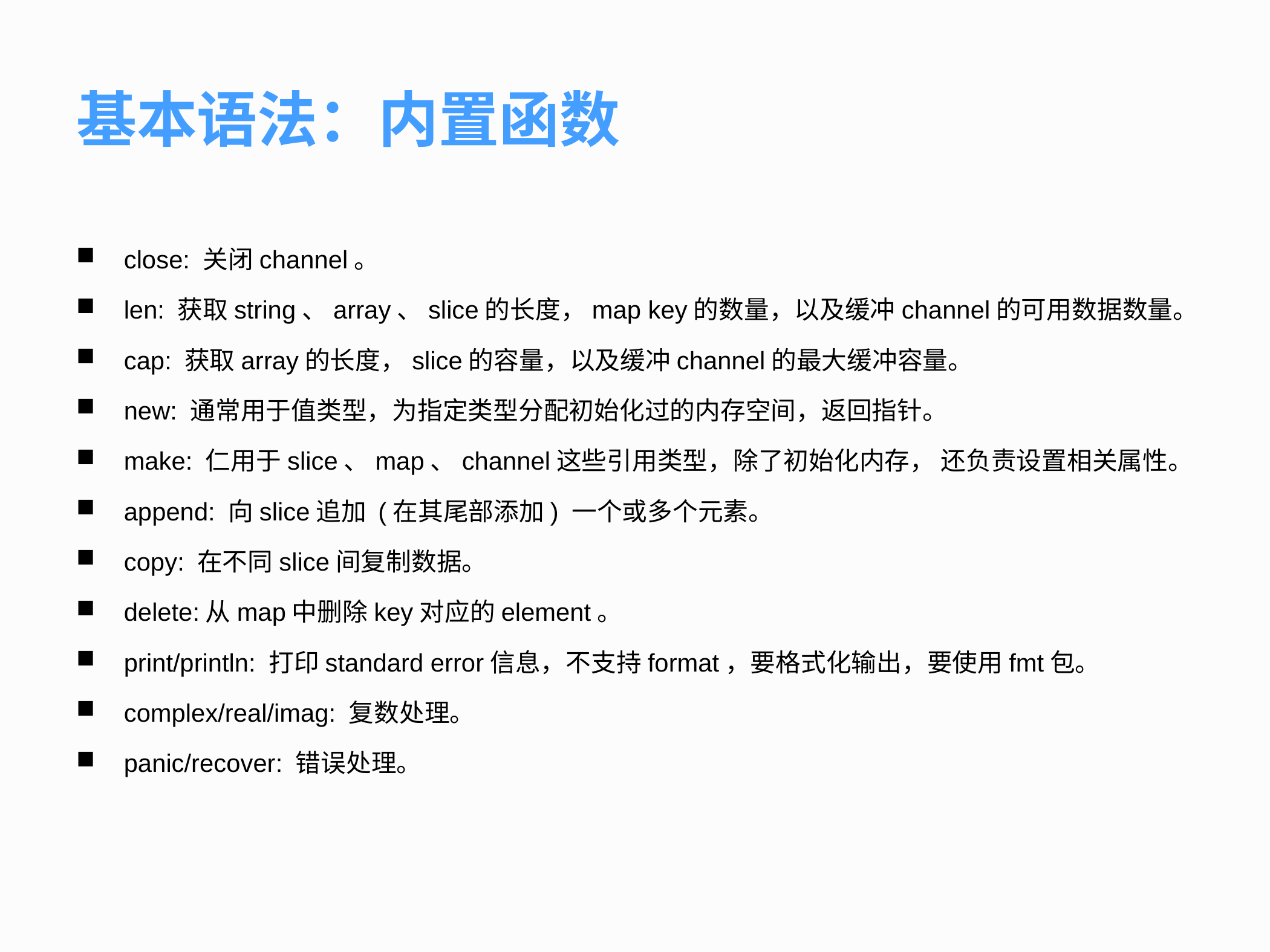

# 基本语法：内置函数
close: 关闭channel。
len: 获取string、array、slice的长度，map key的数量，以及缓冲channel的可用数据数量。
cap: 获取array的长度，slice的容量，以及缓冲channel的最大缓冲容量。
new: 通常用于值类型，为指定类型分配初始化过的内存空间，返回指针。
make: 仁用于slice、map、channel这些引用类型，除了初始化内存， 还负责设置相关属性。
append: 向slice追加 (在其尾部添加) 一个或多个元素。
copy: 在不同slice间复制数据。
delete:从map中删除key对应的element。
print/println: 打印standard error信息，不支持format，要格式化输出，要使用fmt包。
complex/real/imag: 复数处理。
panic/recover: 错误处理。